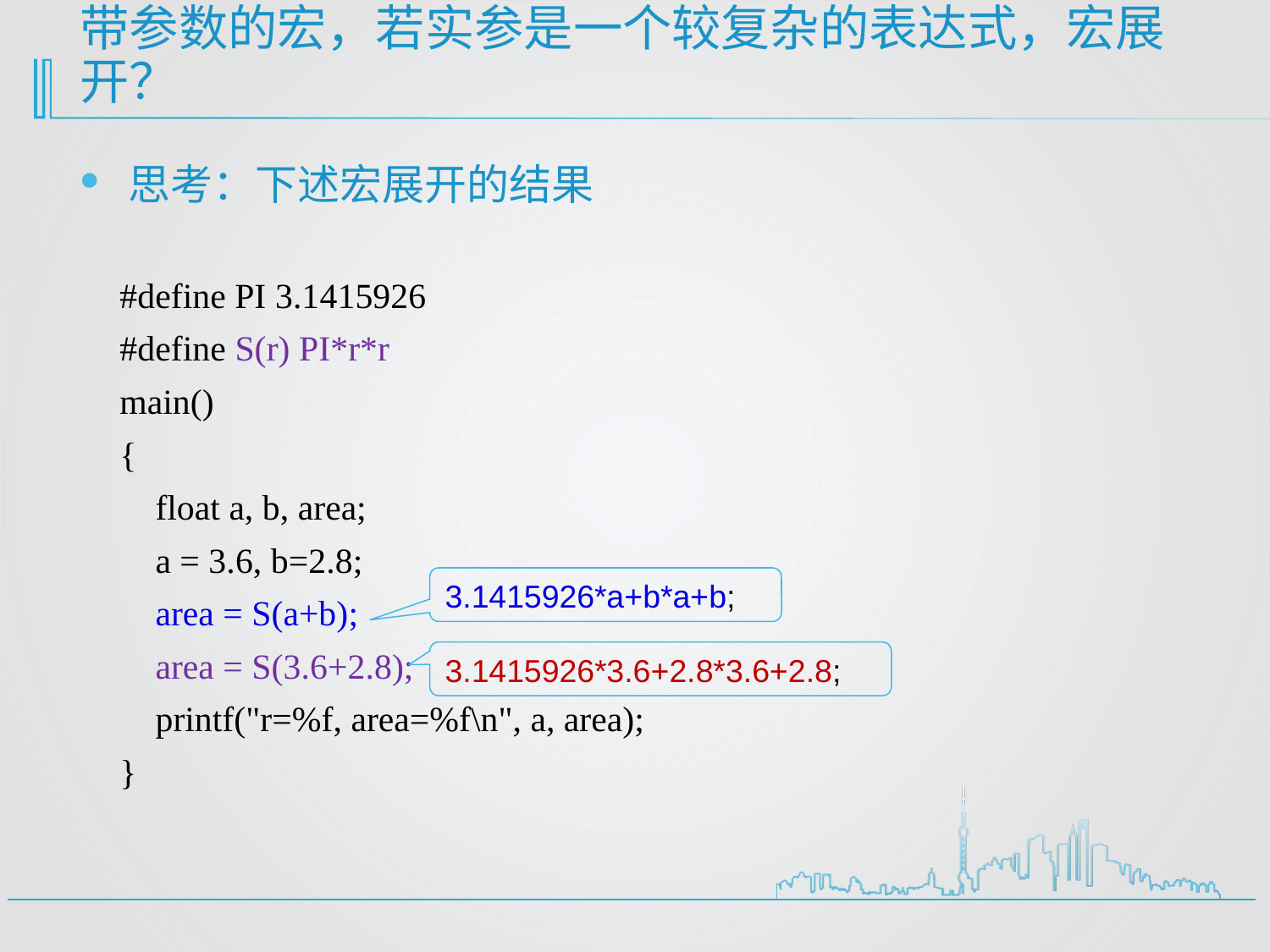

# 带参数的宏，若实参是一个较复杂的表达式，宏展开？
思考：下述宏展开的结果

#define PI 3.1415926
#define S(r) PI*r*r
main()
{
    float a, b, area;
    a = 3.6, b=2.8;
    area = S(a+b);
    area = S(3.6+2.8);
    printf("r=%f, area=%f\n", a, area);
}

3.1415926*a+b*a+b;
3.1415926*3.6+2.8*3.6+2.8;